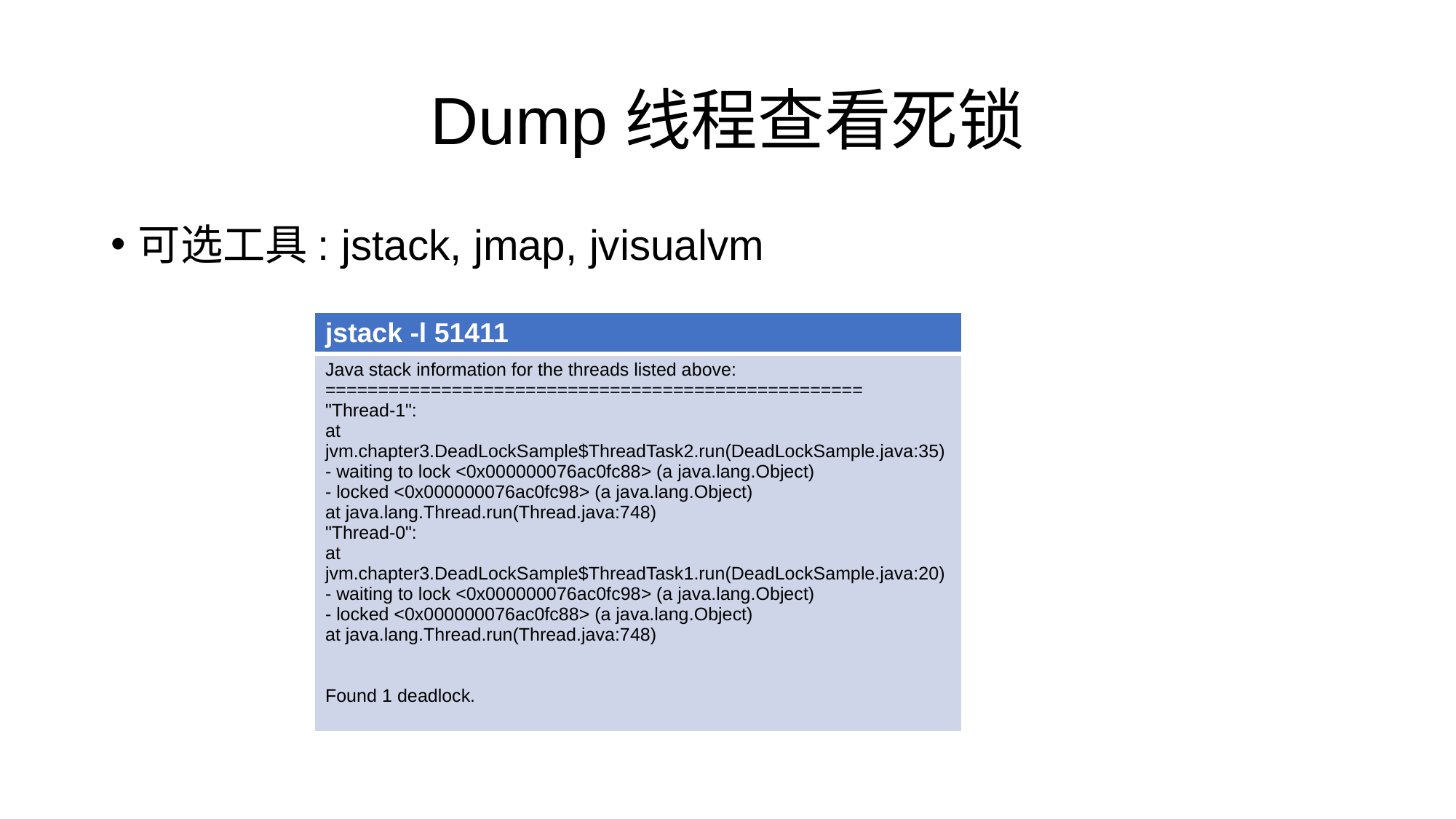

# Dump线程查看死锁
可选工具: jstack, jmap, jvisualvm
| jstack -l 51411 |
| --- |
| Java stack information for the threads listed above: =================================================== "Thread-1": at jvm.chapter3.DeadLockSample$ThreadTask2.run(DeadLockSample.java:35) - waiting to lock <0x000000076ac0fc88> (a java.lang.Object) - locked <0x000000076ac0fc98> (a java.lang.Object) at java.lang.Thread.run(Thread.java:748) "Thread-0": at jvm.chapter3.DeadLockSample$ThreadTask1.run(DeadLockSample.java:20) - waiting to lock <0x000000076ac0fc98> (a java.lang.Object) - locked <0x000000076ac0fc88> (a java.lang.Object) at java.lang.Thread.run(Thread.java:748) Found 1 deadlock. |